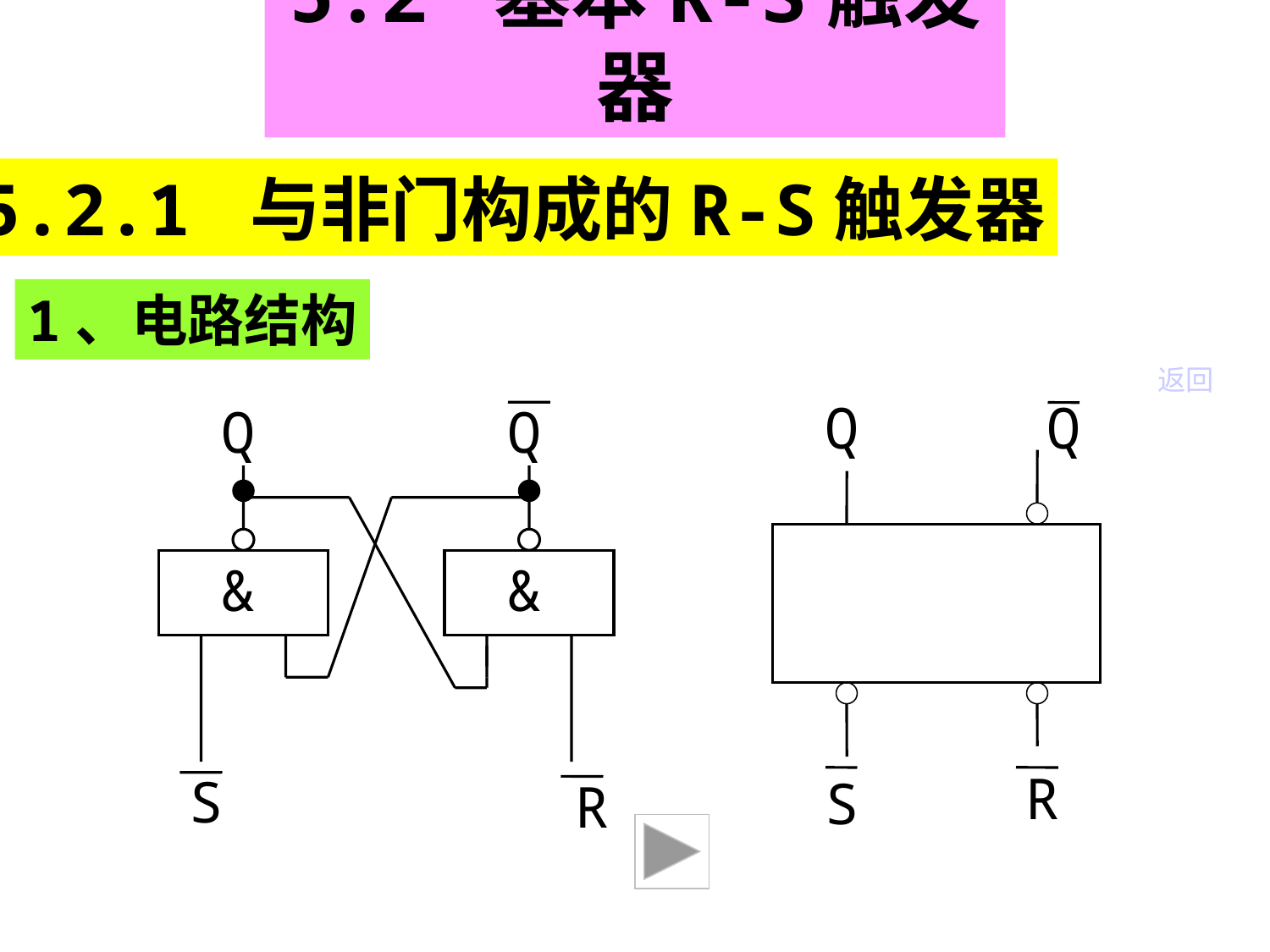

5.2 基本R-S触发器
5.2.1 与非门构成的R-S触发器
1、电路结构
返回
Q
Q

R
S

Q
Q

&
&

 S
 R

5